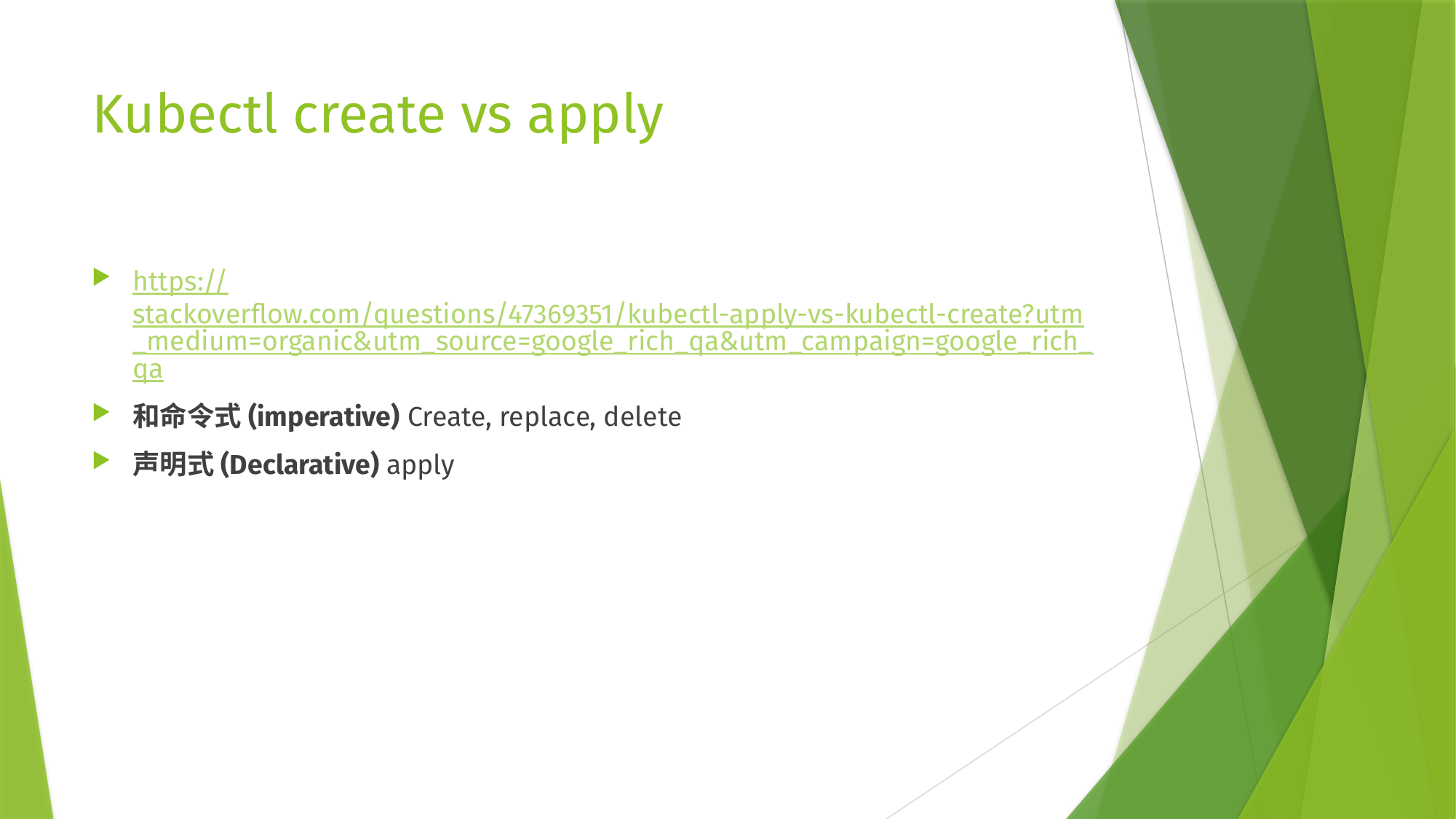

# Kubectl create vs apply
https://stackoverflow.com/questions/47369351/kubectl-apply-vs-kubectl-create?utm_medium=organic&utm_source=google_rich_qa&utm_campaign=google_rich_qa
和命令式(imperative) Create, replace, delete
声明式(Declarative) apply